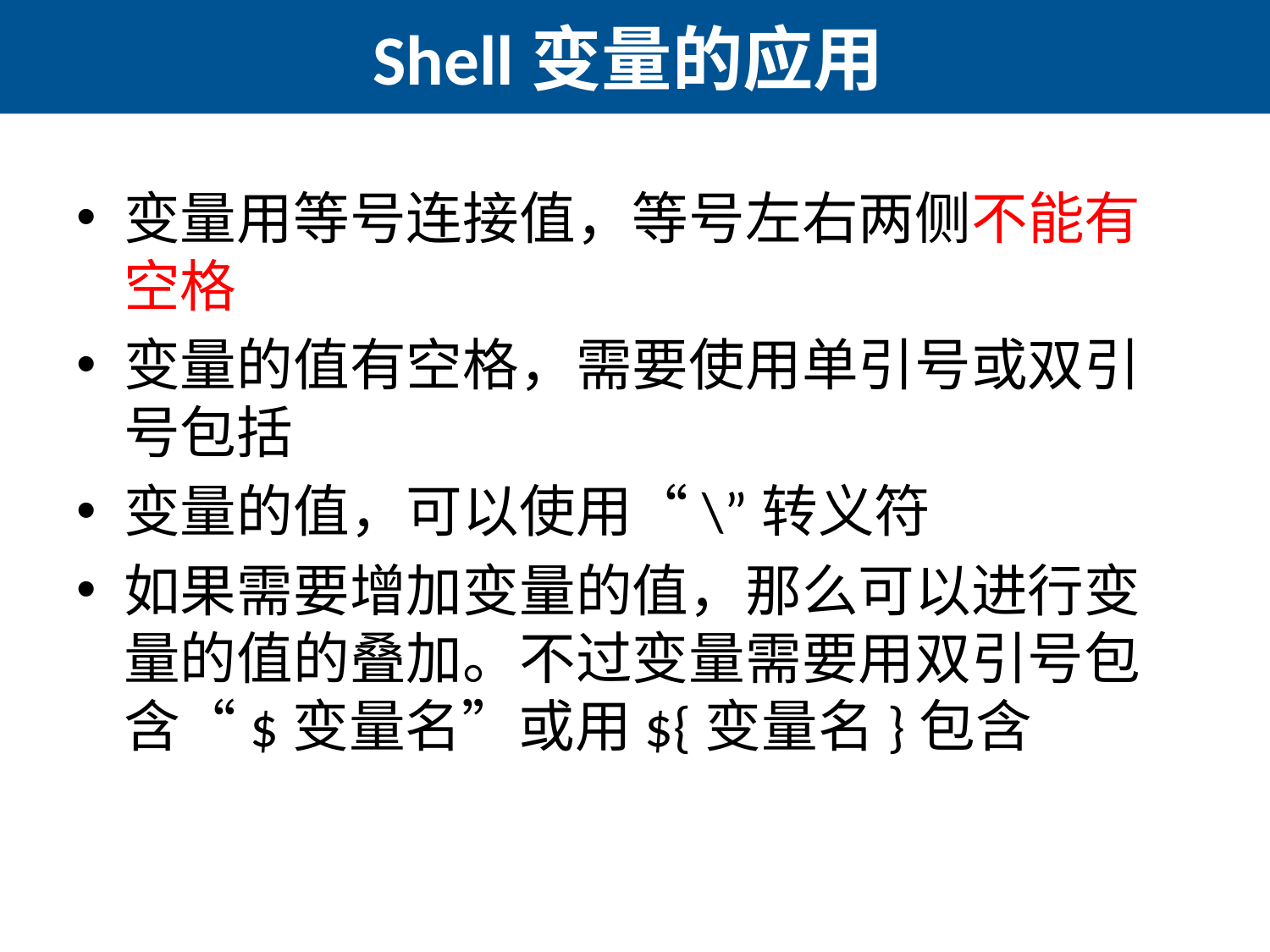

# Shell变量的应用
变量用等号连接值，等号左右两侧不能有空格
变量的值有空格，需要使用单引号或双引号包括
变量的值，可以使用“\”转义符
如果需要增加变量的值，那么可以进行变量的值的叠加。不过变量需要用双引号包含“$变量名”或用${变量名}包含